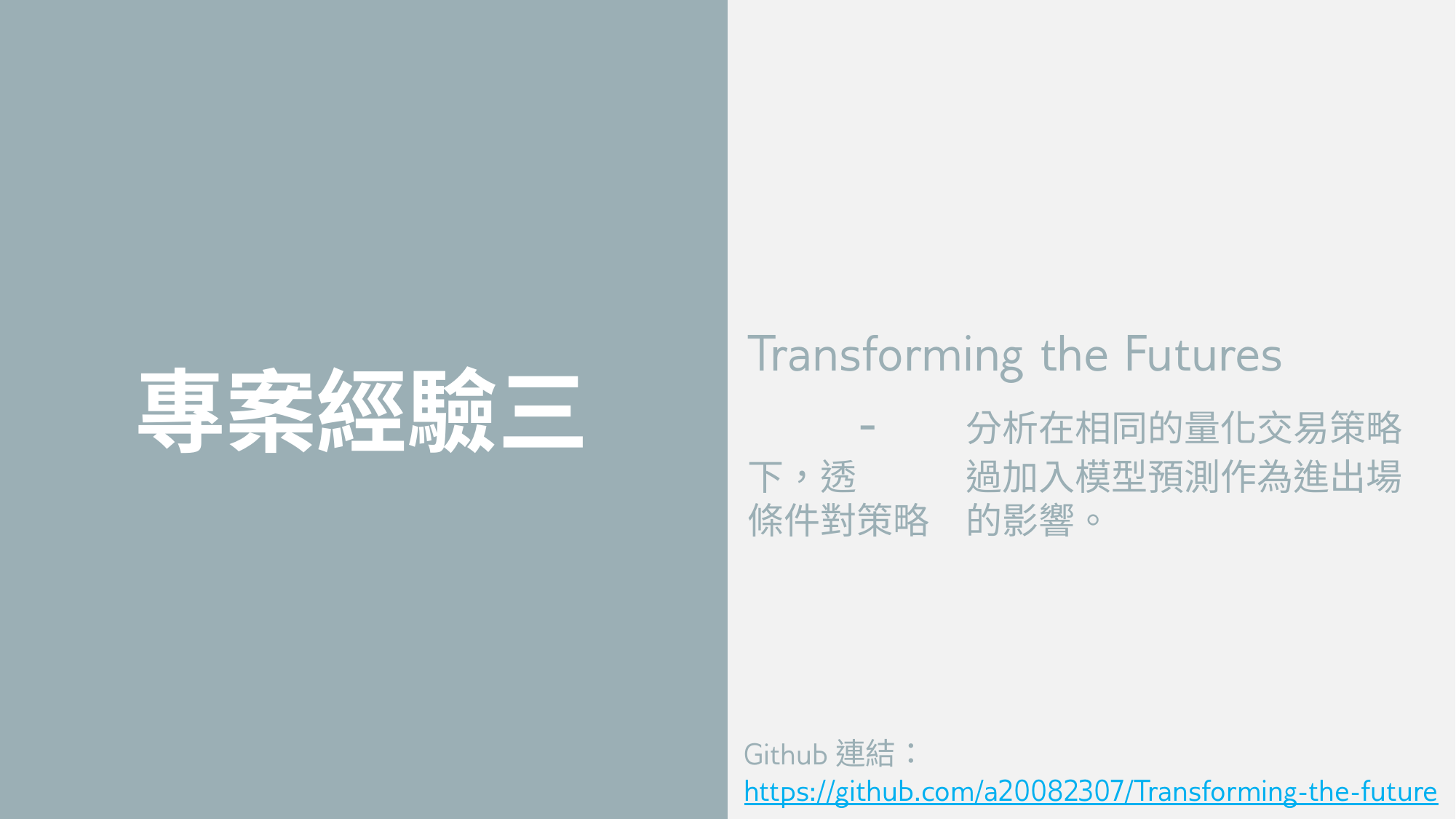

Transforming the Futures
	-	分析在相同的量化交易策略下，透	過加入模型預測作為進出場條件對策略	的影響。
專案經驗三
Github連結：https://github.com/a20082307/Transforming-the-future